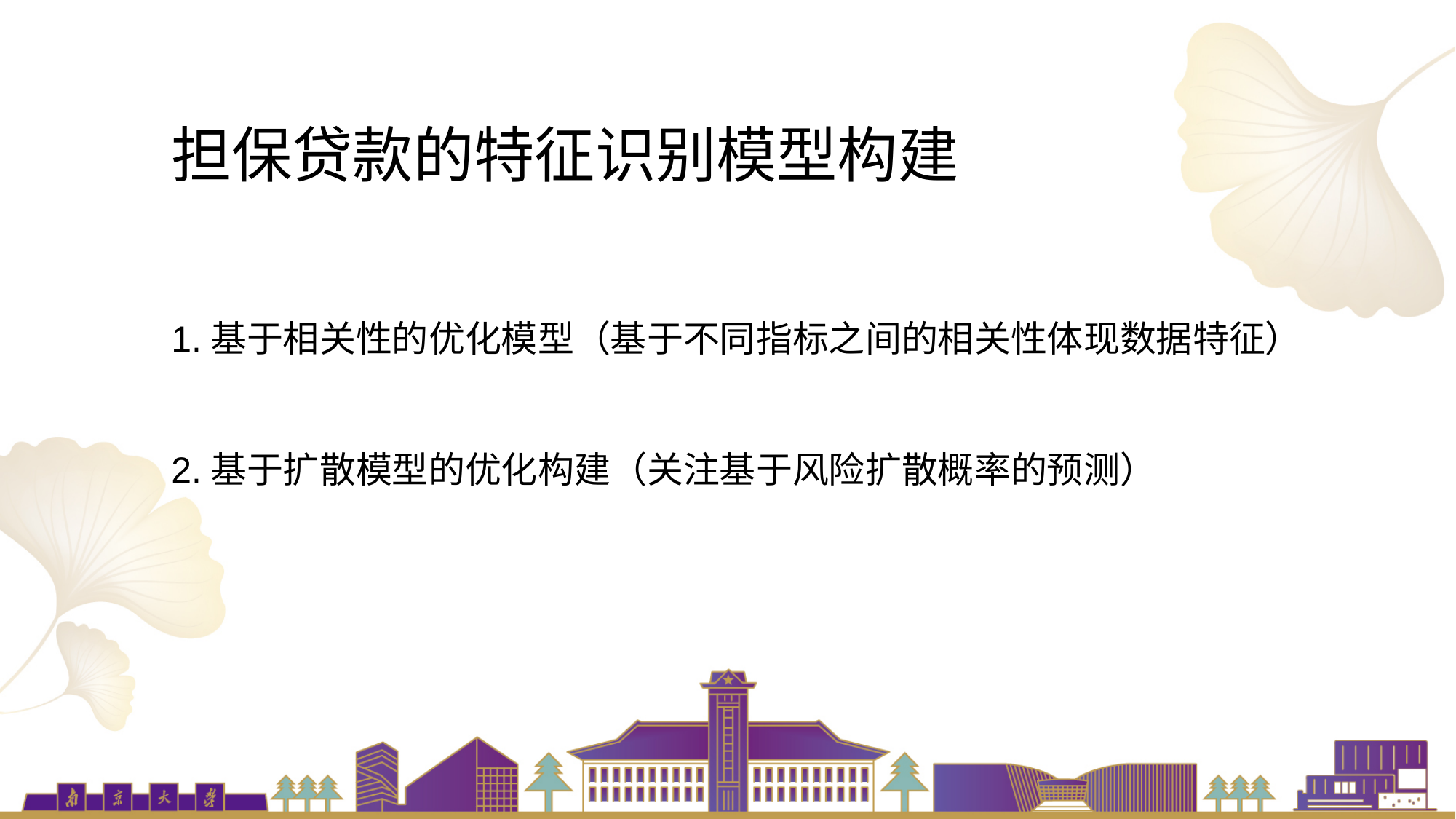

担保贷款的特征识别模型构建
1.基于相关性的优化模型（基于不同指标之间的相关性体现数据特征）

2.基于扩散模型的优化构建（关注基于风险扩散概率的预测）